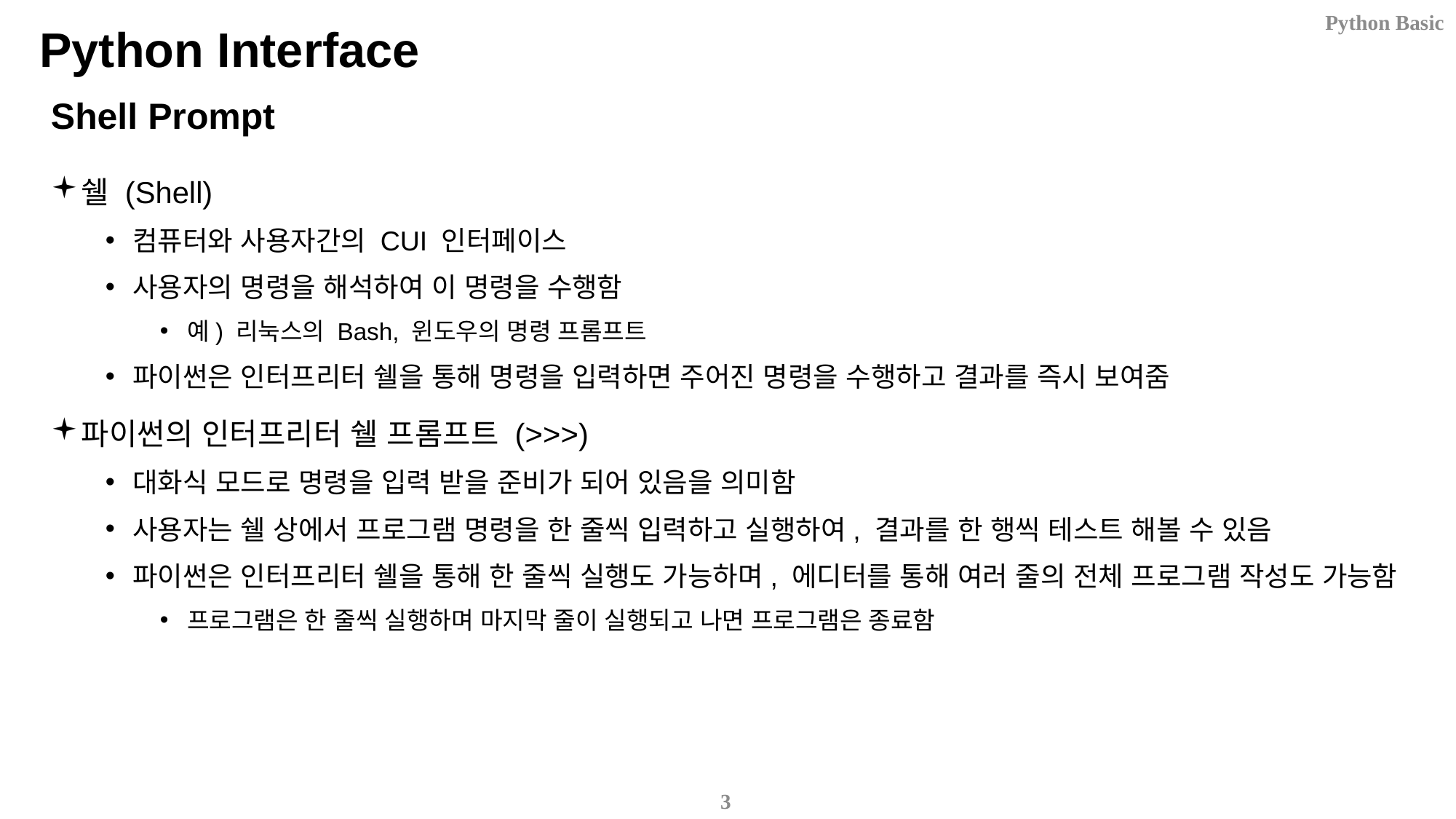

Python Basic
# Python Interface
Shell Prompt
쉘 (Shell)
컴퓨터와 사용자간의 CUI 인터페이스
사용자의 명령을 해석하여 이 명령을 수행함
예) 리눅스의 Bash, 윈도우의 명령 프롬프트
파이썬은 인터프리터 쉘을 통해 명령을 입력하면 주어진 명령을 수행하고 결과를 즉시 보여줌
파이썬의 인터프리터 쉘 프롬프트 (>>>)
대화식 모드로 명령을 입력 받을 준비가 되어 있음을 의미함
사용자는 쉘 상에서 프로그램 명령을 한 줄씩 입력하고 실행하여, 결과를 한 행씩 테스트 해볼 수 있음
파이썬은 인터프리터 쉘을 통해 한 줄씩 실행도 가능하며, 에디터를 통해 여러 줄의 전체 프로그램 작성도 가능함
프로그램은 한 줄씩 실행하며 마지막 줄이 실행되고 나면 프로그램은 종료함
3